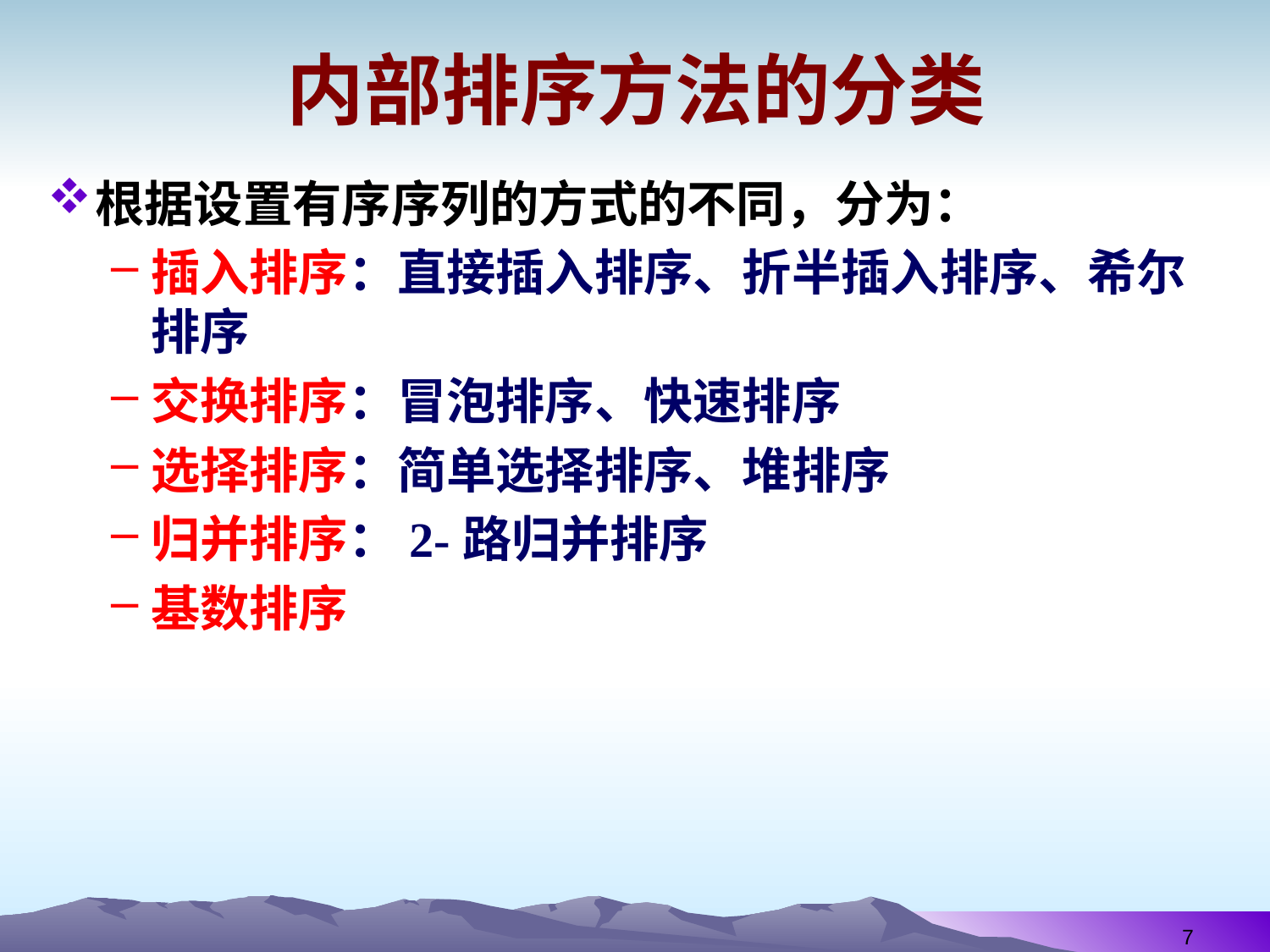

# 内部排序方法的分类
根据设置有序序列的方式的不同，分为：
插入排序：直接插入排序、折半插入排序、希尔排序
交换排序：冒泡排序、快速排序
选择排序：简单选择排序、堆排序
归并排序：2-路归并排序
基数排序
7